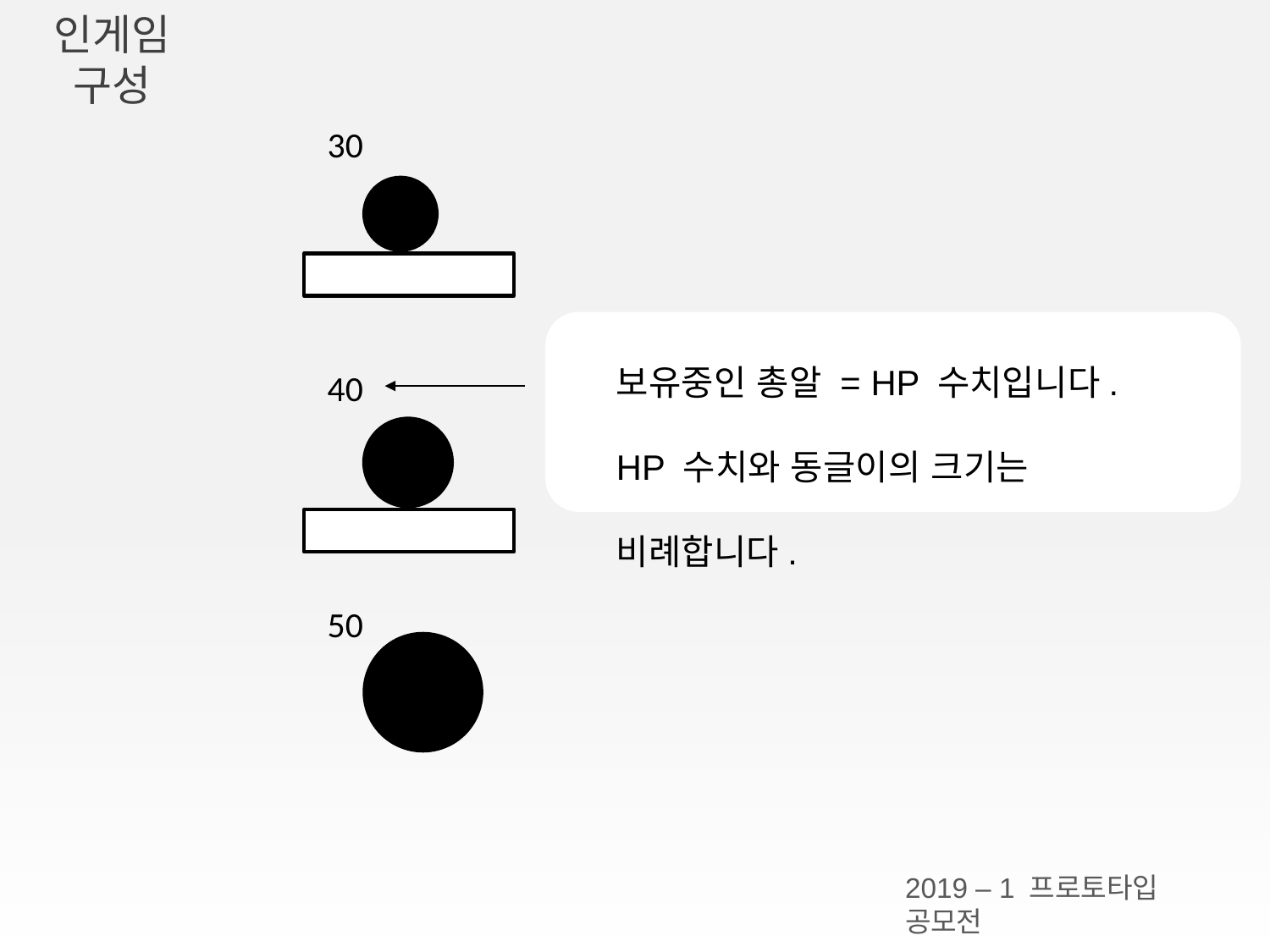

인게임 구성
30

보유중인 총알 = HP 수치입니다.
HP 수치와 동글이의 크기는 비례합니다.
40

50

2019 – 1 프로토타입 공모전